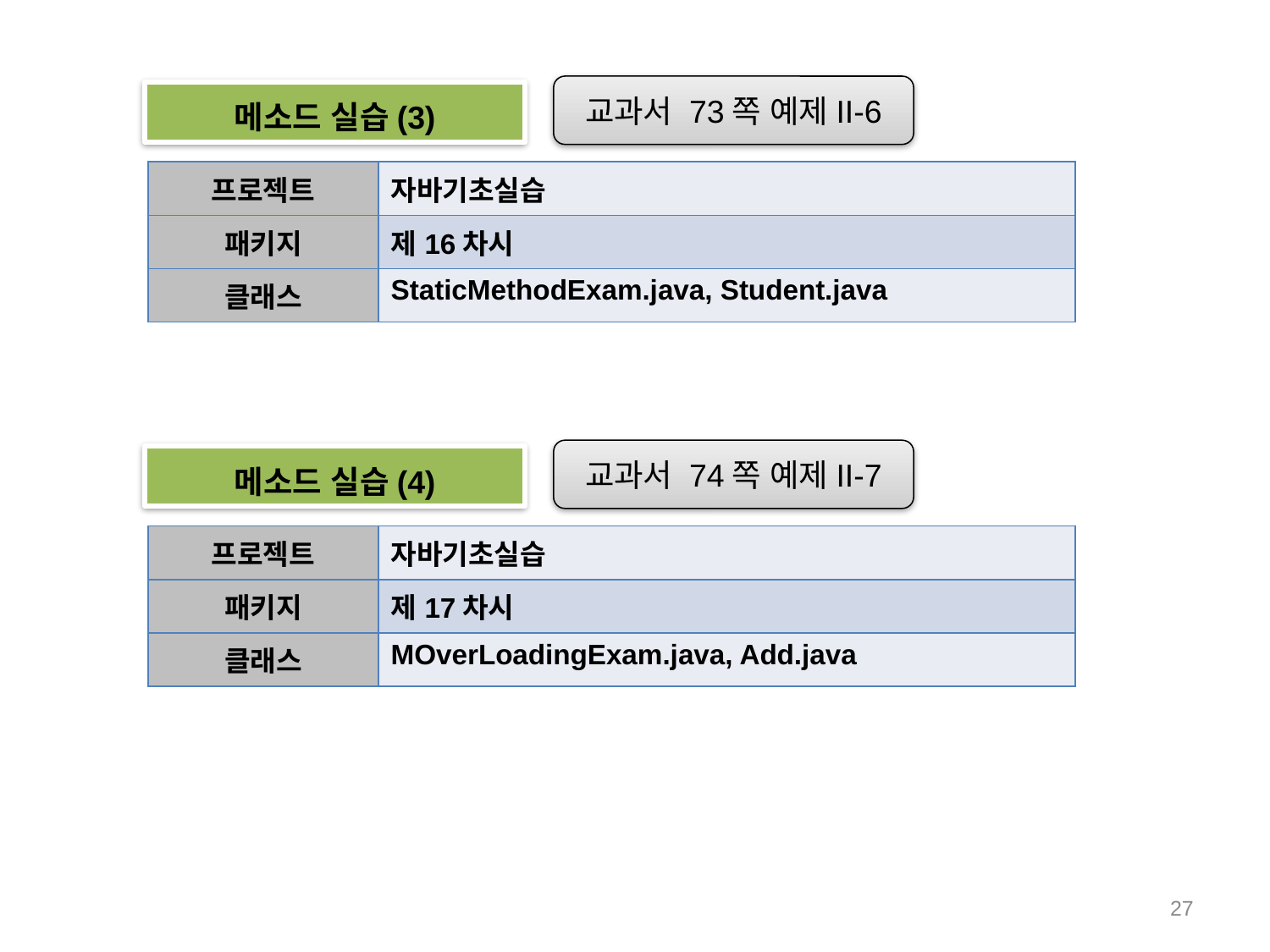

교과서 73쪽 예제II-6
메소드 실습(3)
| 프로젝트 | 자바기초실습 |
| --- | --- |
| 패키지 | 제16차시 |
| 클래스 | StaticMethodExam.java, Student.java |
교과서 74쪽 예제II-7
메소드 실습(4)
| 프로젝트 | 자바기초실습 |
| --- | --- |
| 패키지 | 제17차시 |
| 클래스 | MOverLoadingExam.java, Add.java |
27